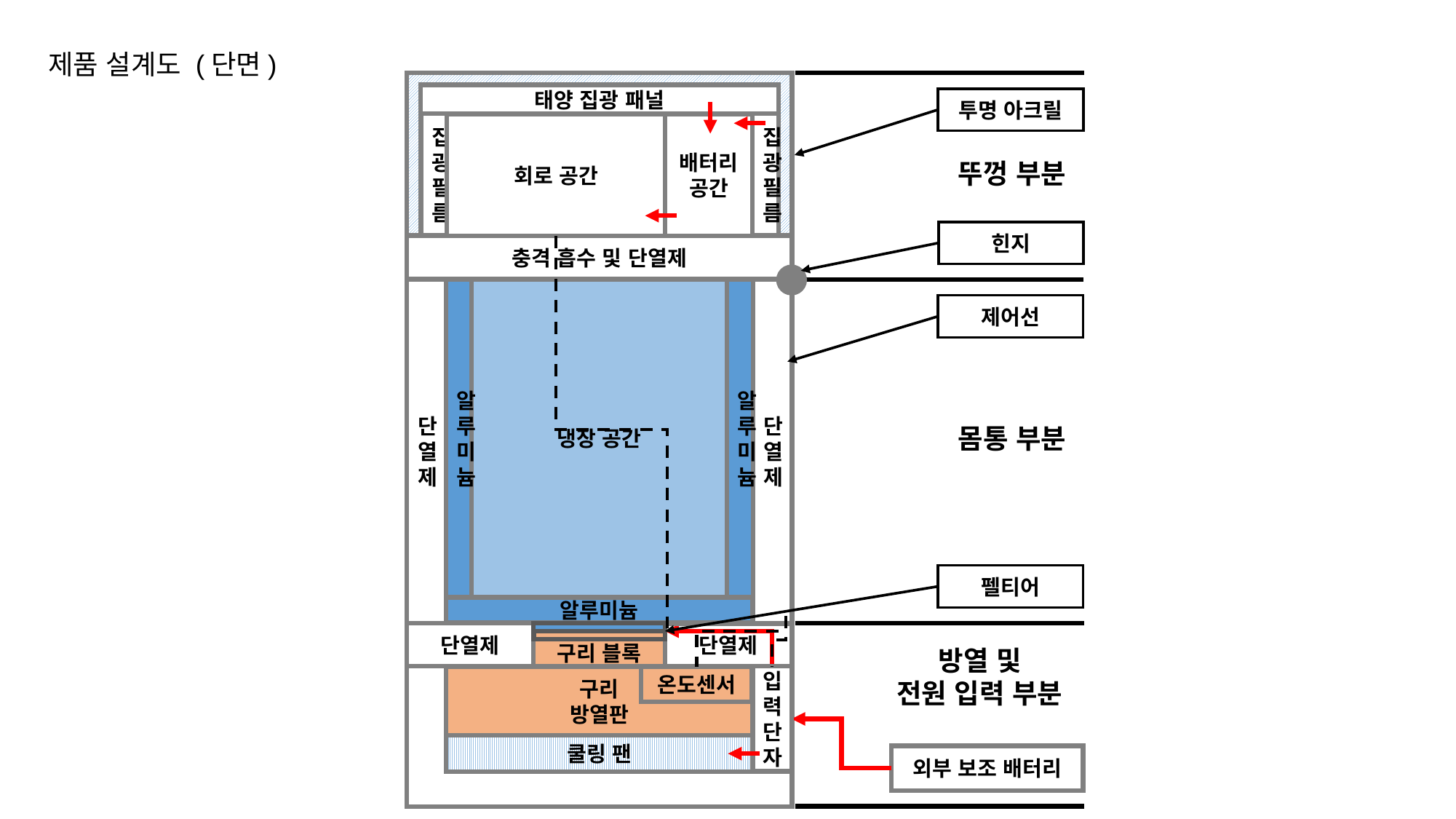

제품 설계도 (단면)

태양 집광 패널
투명 아크릴
집
광
필
름
집
광
필
름
회로 공간
배터리 공간
뚜껑 부분
힌지
충격 흡수 및 단열제

알
루
미
늄
냉장 공간
단
열
제
알
루
미
늄
단
열
제
제어선
몸통 부분
펠티어
알루미늄
단열제

단열제
방열 및
전원 입력 부분
구리 블록
구리
방열판
입
력
단
자
온도센서
쿨링 팬
외부 보조 배터리